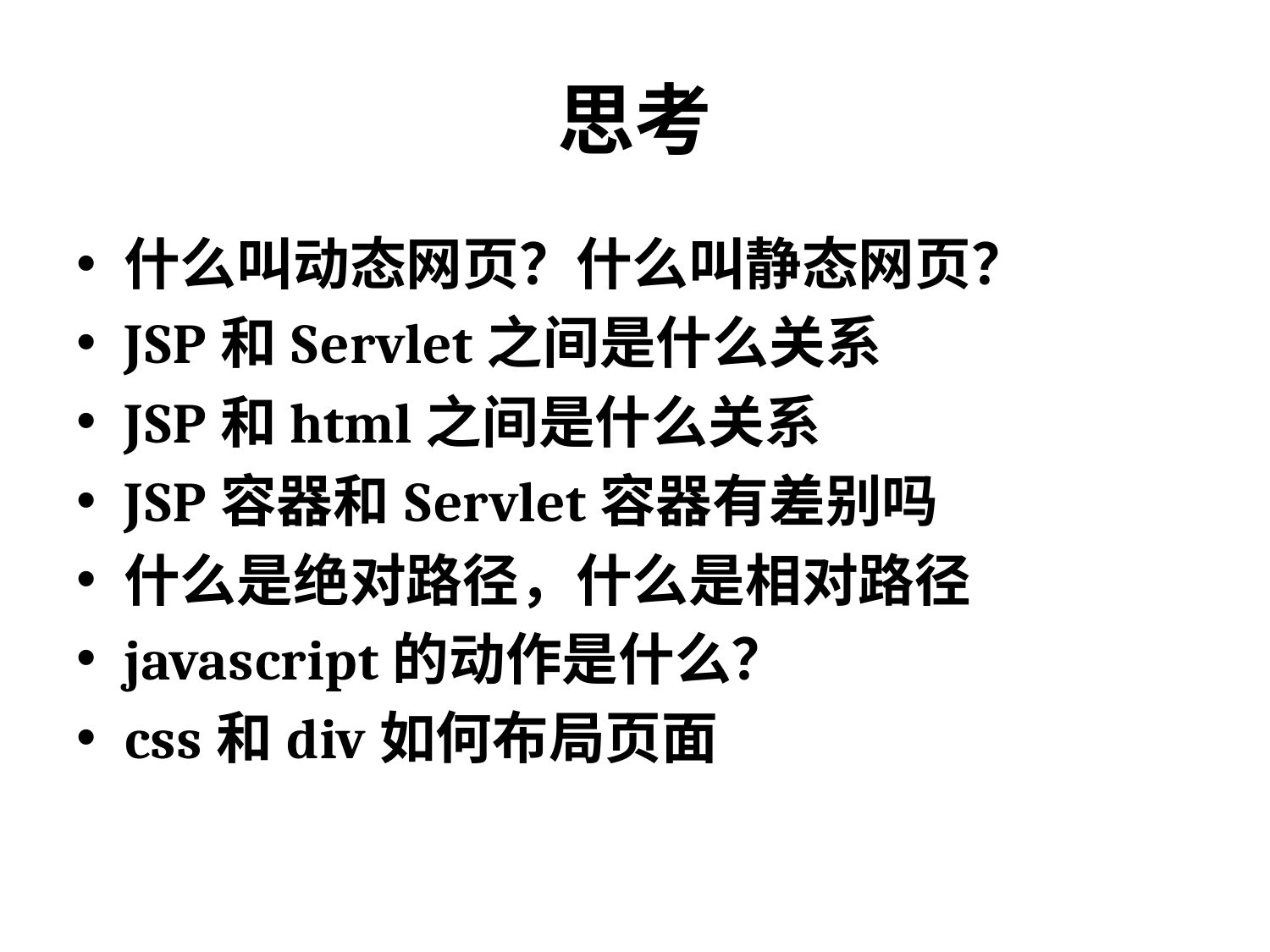

# 思考
什么叫动态网页？什么叫静态网页？
JSP和Servlet之间是什么关系
JSP和html之间是什么关系
JSP容器和Servlet容器有差别吗
什么是绝对路径，什么是相对路径
javascript的动作是什么？
css和div如何布局页面